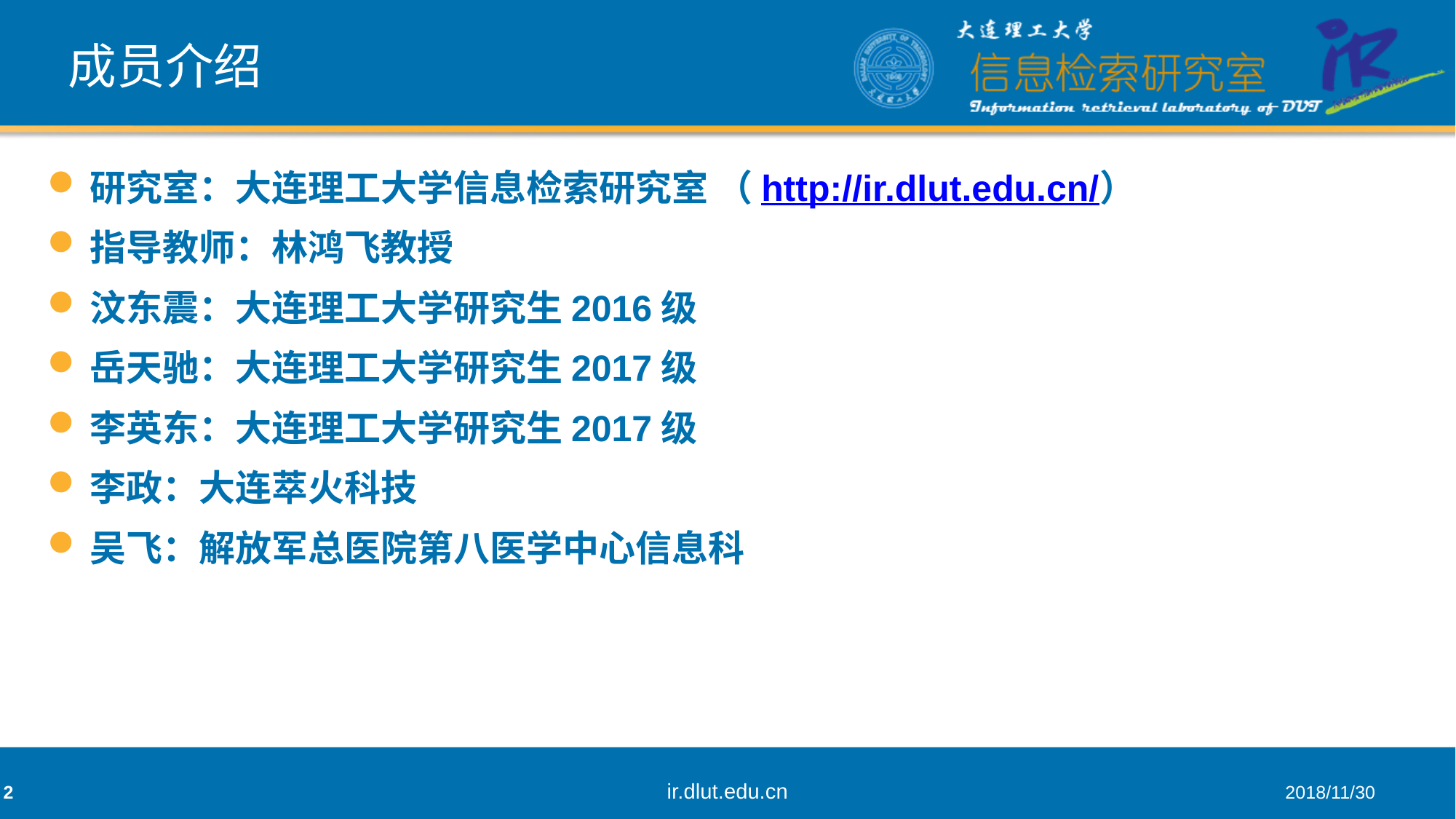

# 成员介绍
研究室：大连理工大学信息检索研究室 （http://ir.dlut.edu.cn/）
指导教师：林鸿飞教授
汶东震：大连理工大学研究生2016级
岳天驰：大连理工大学研究生2017级
李英东：大连理工大学研究生2017级
李政：大连萃火科技
吴飞：解放军总医院第八医学中心信息科